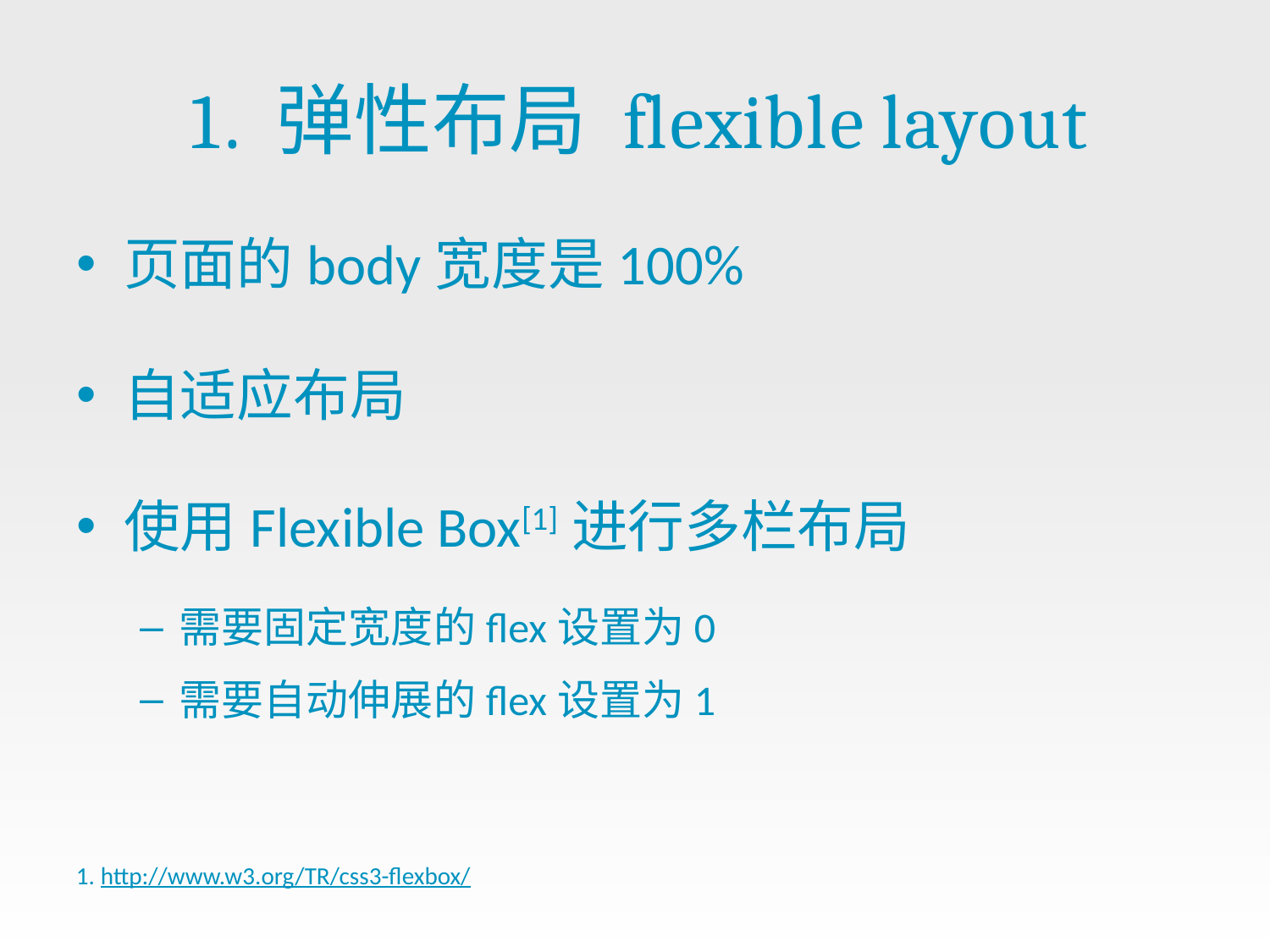

# 1. 弹性布局 flexible layout
页面的body宽度是100%
自适应布局
使用Flexible Box[1]进行多栏布局
需要固定宽度的flex设置为0
需要自动伸展的flex设置为1

http://www.w3.org/TR/css3-flexbox/